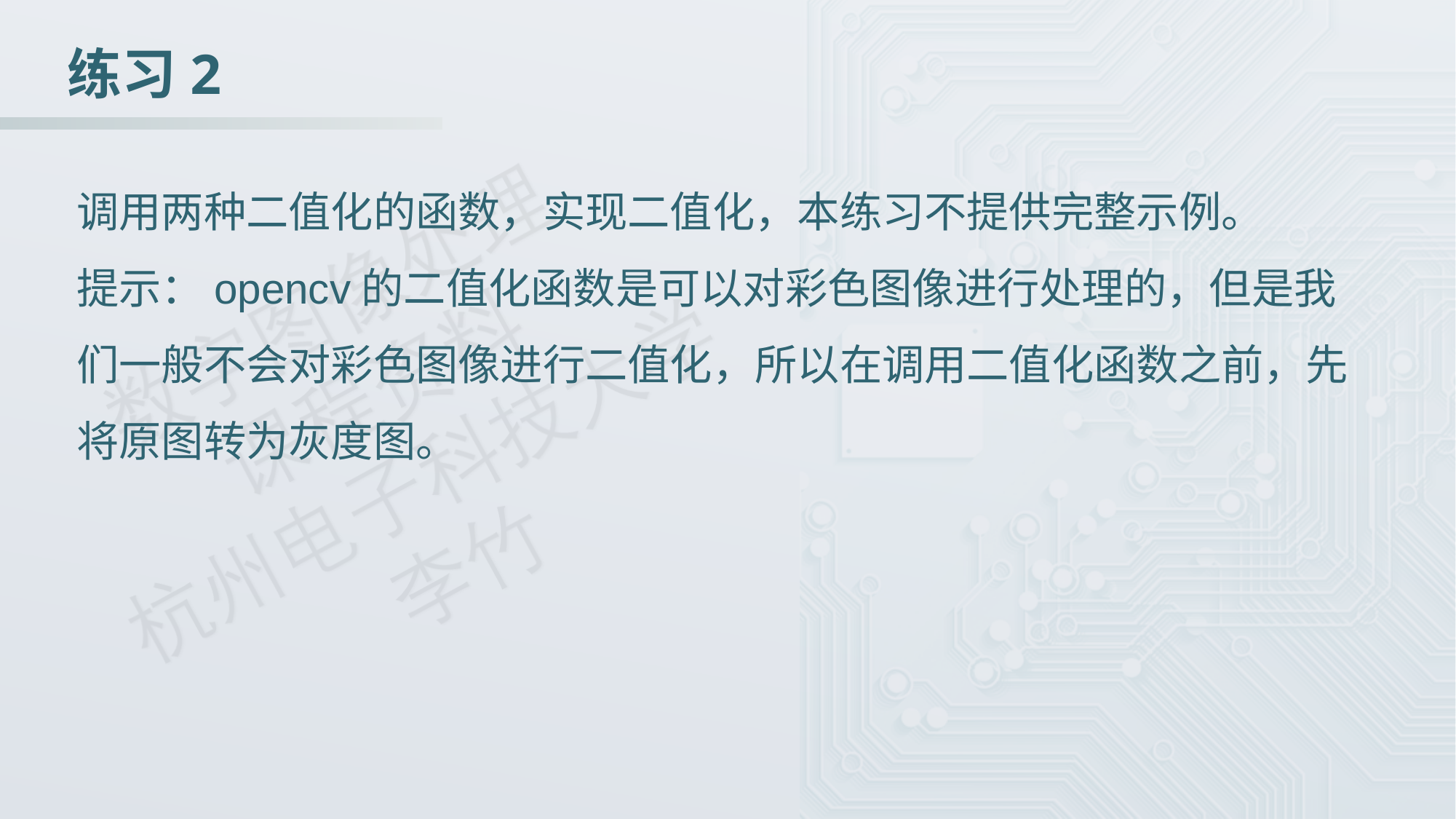

练习2

调用两种二值化的函数，实现二值化，本练习不提供完整示例。
提示：opencv的二值化函数是可以对彩色图像进行处理的，但是我们一般不会对彩色图像进行二值化，所以在调用二值化函数之前，先将原图转为灰度图。